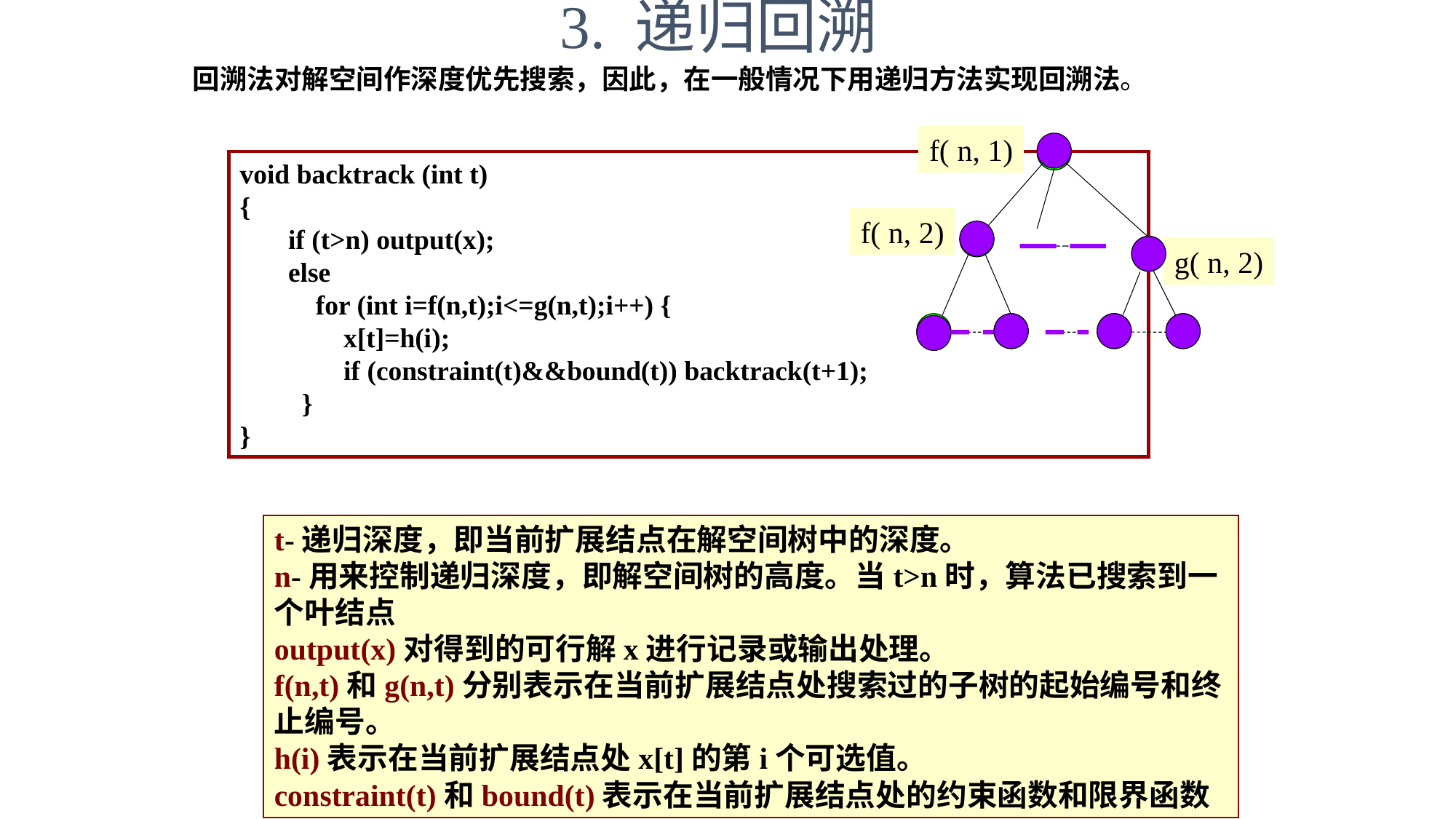

3. 递归回溯
回溯法对解空间作深度优先搜索，因此，在一般情况下用递归方法实现回溯法。
f( n, 1)

void backtrack (int t)
{
       if (t>n) output(x);
       else
           for (int i=f(n,t);i<=g(n,t);i++) {
               x[t]=h(i);
               if (constraint(t)&&bound(t)) backtrack(t+1);
         }
}

f( n, 2)

g( n, 2)

t-递归深度，即当前扩展结点在解空间树中的深度。
n-用来控制递归深度，即解空间树的高度。当t>n时，算法已搜索到一个叶结点
output(x)对得到的可行解x进行记录或输出处理。
f(n,t)和g(n,t)分别表示在当前扩展结点处搜索过的子树的起始编号和终止编号。
h(i)表示在当前扩展结点处x[t]的第i个可选值。
constraint(t)和bound(t)表示在当前扩展结点处的约束函数和限界函数

20